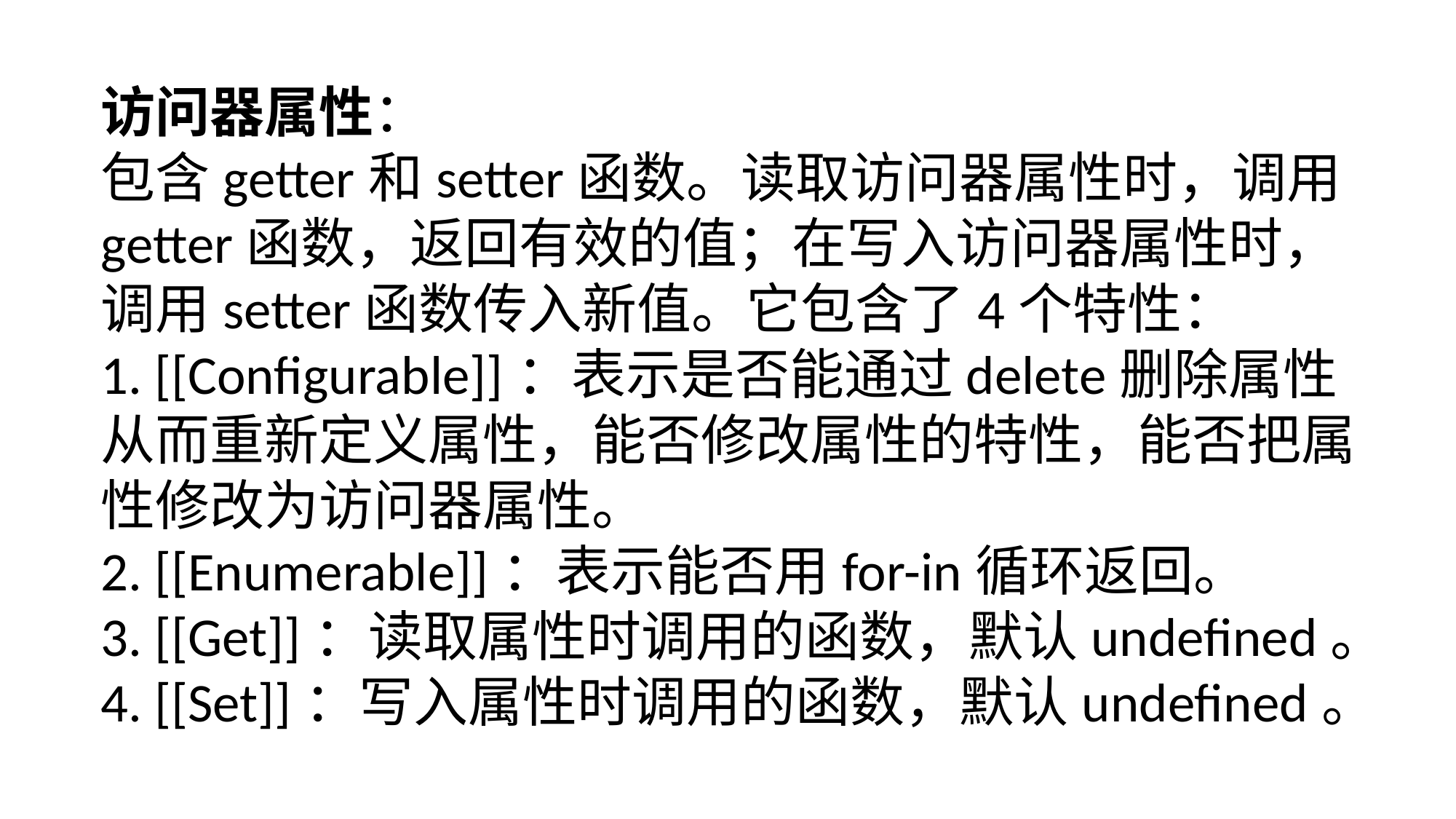

访问器属性：
包含getter和setter函数。读取访问器属性时，调用getter函数，返回有效的值；在写入访问器属性时，调用setter函数传入新值。它包含了4个特性：
1. [[Configurable]]：表示是否能通过delete删除属性从而重新定义属性，能否修改属性的特性，能否把属性修改为访问器属性。
2. [[Enumerable]]：表示能否用for-in循环返回。
3. [[Get]]：读取属性时调用的函数，默认undefined。
4. [[Set]]：写入属性时调用的函数，默认undefined。